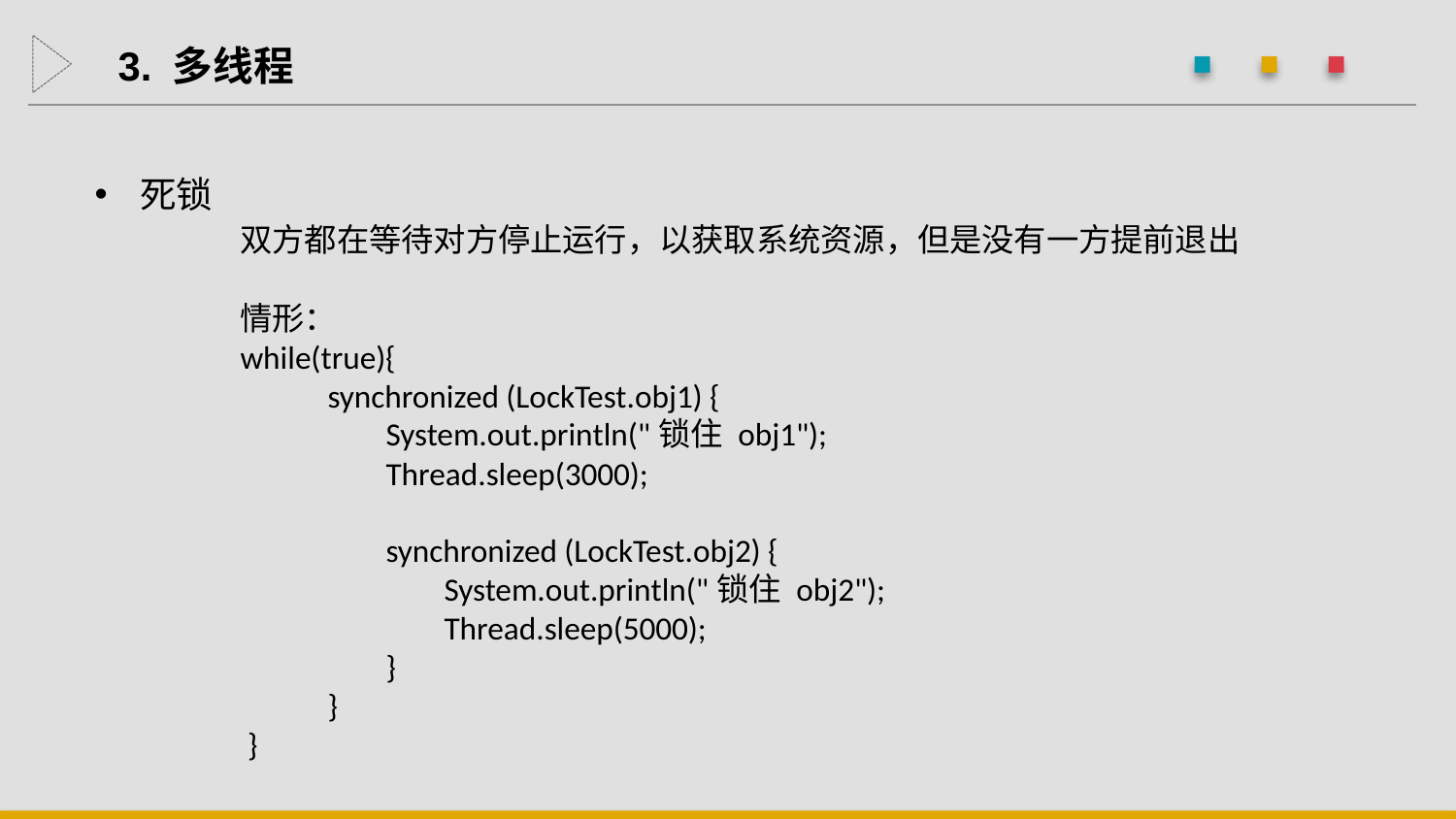

· · ·
3. 多线程

死锁
	双方都在等待对方停止运行，以获取系统资源，但是没有一方提前退出

	情形：
while(true){
            synchronized (LockTest.obj1) {
            	System.out.println("锁住 obj1");
               	Thread.sleep(3000);

            	synchronized (LockTest.obj2) {
                            System.out.println("锁住 obj2");
                            Thread.sleep(5000);
            	}
            }
 }